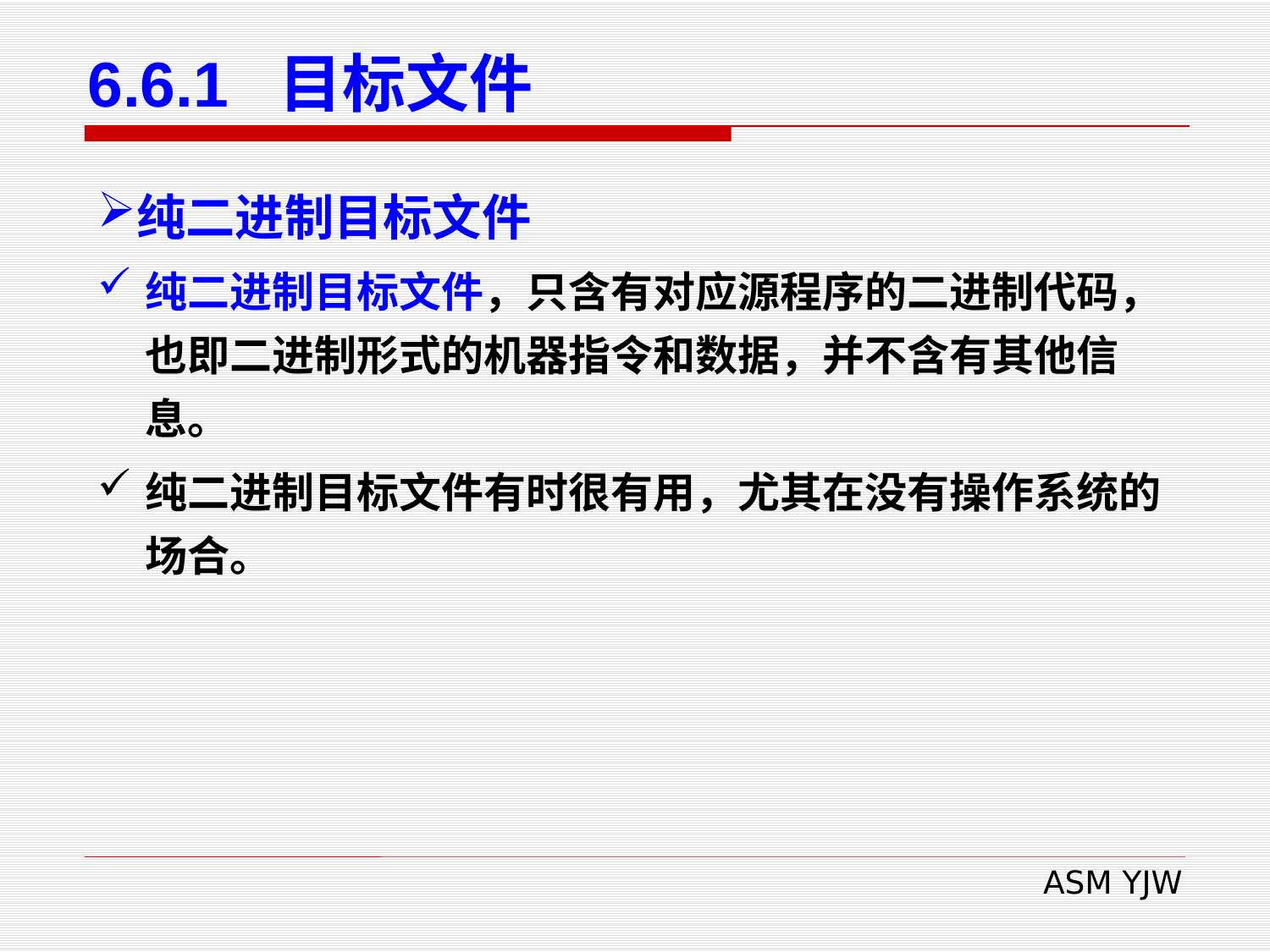

# 6.6.1  目标文件
纯二进制目标文件
纯二进制目标文件，只含有对应源程序的二进制代码，也即二进制形式的机器指令和数据，并不含有其他信息。
纯二进制目标文件有时很有用，尤其在没有操作系统的场合。